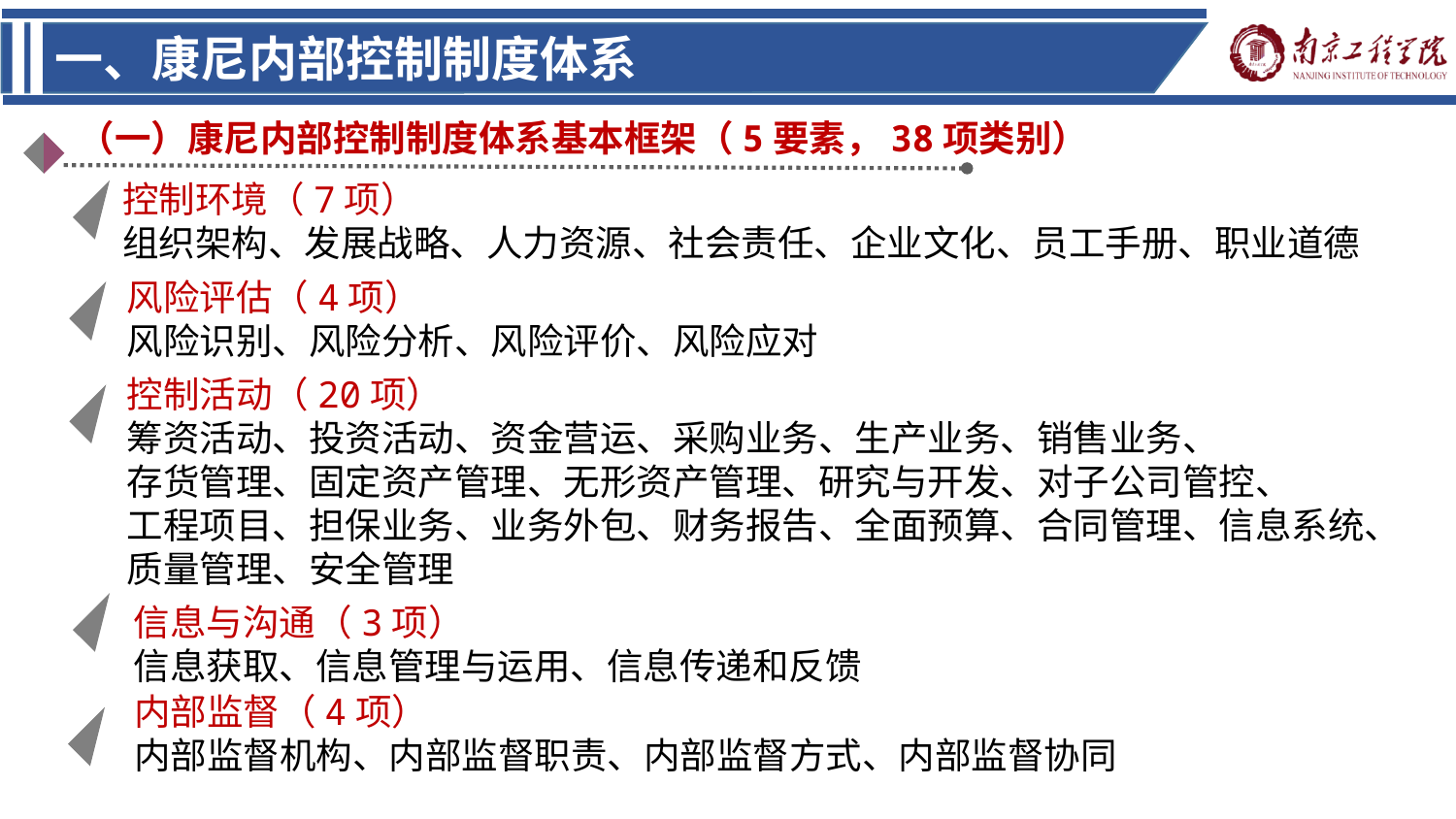

一、康尼内部控制制度体系
（一）康尼内部控制制度体系基本框架（5要素，38项类别）

控制环境（7项）
组织架构、发展战略、人力资源、社会责任、企业文化、员工手册、职业道德

风险评估（4项）
风险识别、风险分析、风险评价、风险应对

控制活动（20项）
筹资活动、投资活动、资金营运、采购业务、生产业务、销售业务、
存货管理、固定资产管理、无形资产管理、研究与开发、对子公司管控、
工程项目、担保业务、业务外包、财务报告、全面预算、合同管理、信息系统、质量管理、安全管理

信息与沟通（3项）
信息获取、信息管理与运用、信息传递和反馈

内部监督（4项）
内部监督机构、内部监督职责、内部监督方式、内部监督协同